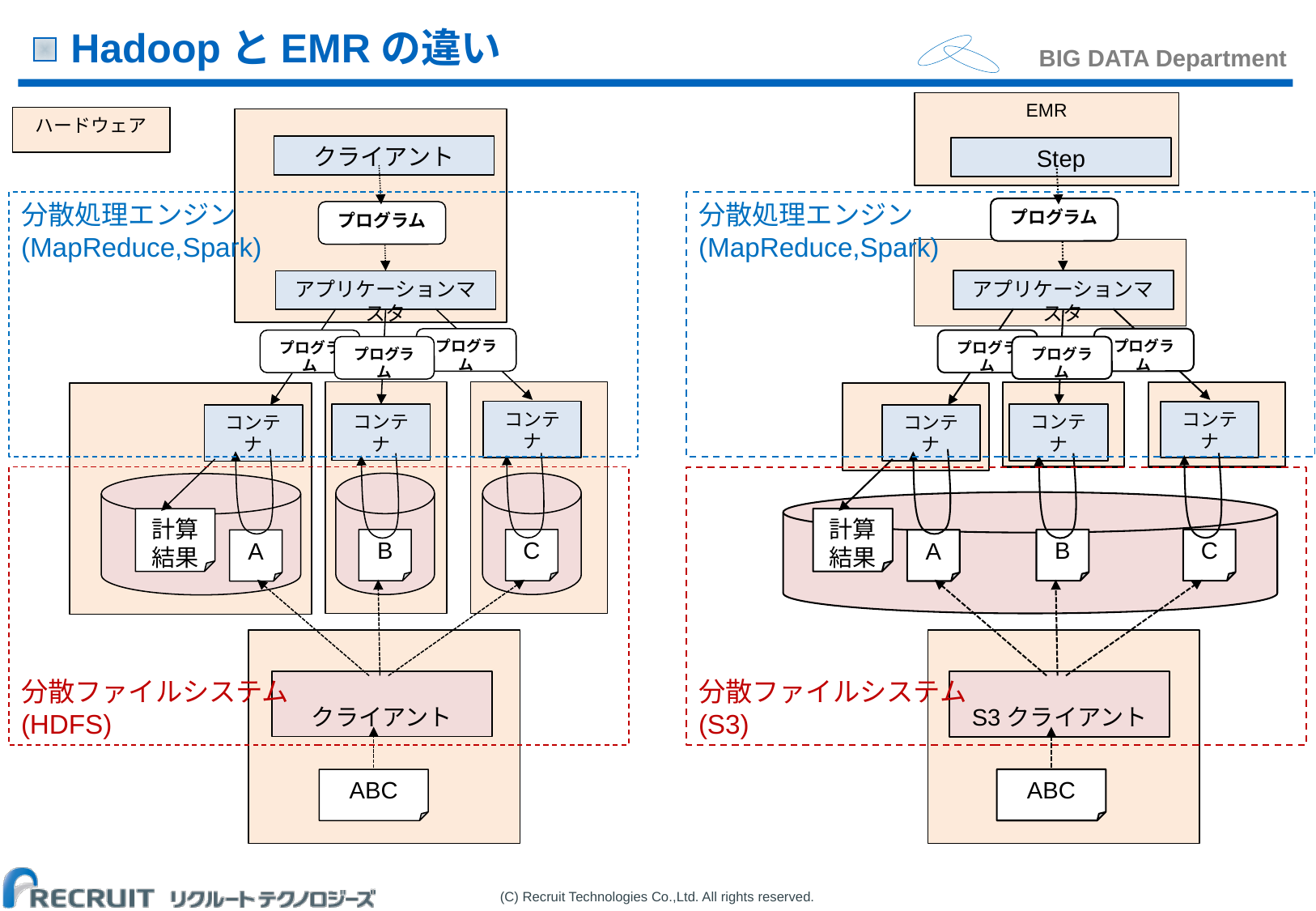

# HadoopとEMRの違い
EMR
ハードウェア

クライアント
Step
分散処理エンジン
(MapReduce,Spark)

分散処理エンジン
(MapReduce,Spark)

プログラム
プログラム

アプリケーションマスタ
アプリケーションマスタ
プログラム
プログラム
プログラム
プログラム
プログラム
プログラム

コンテナ
コンテナ
コンテナ
コンテナ
コンテナ
コンテナ

分散ファイルシステム
(HDFS)
分散ファイルシステム
(S3)

計算結果
計算結果
B
C
B
C
A
A

クライアント
S3クライアント
ABC
ABC